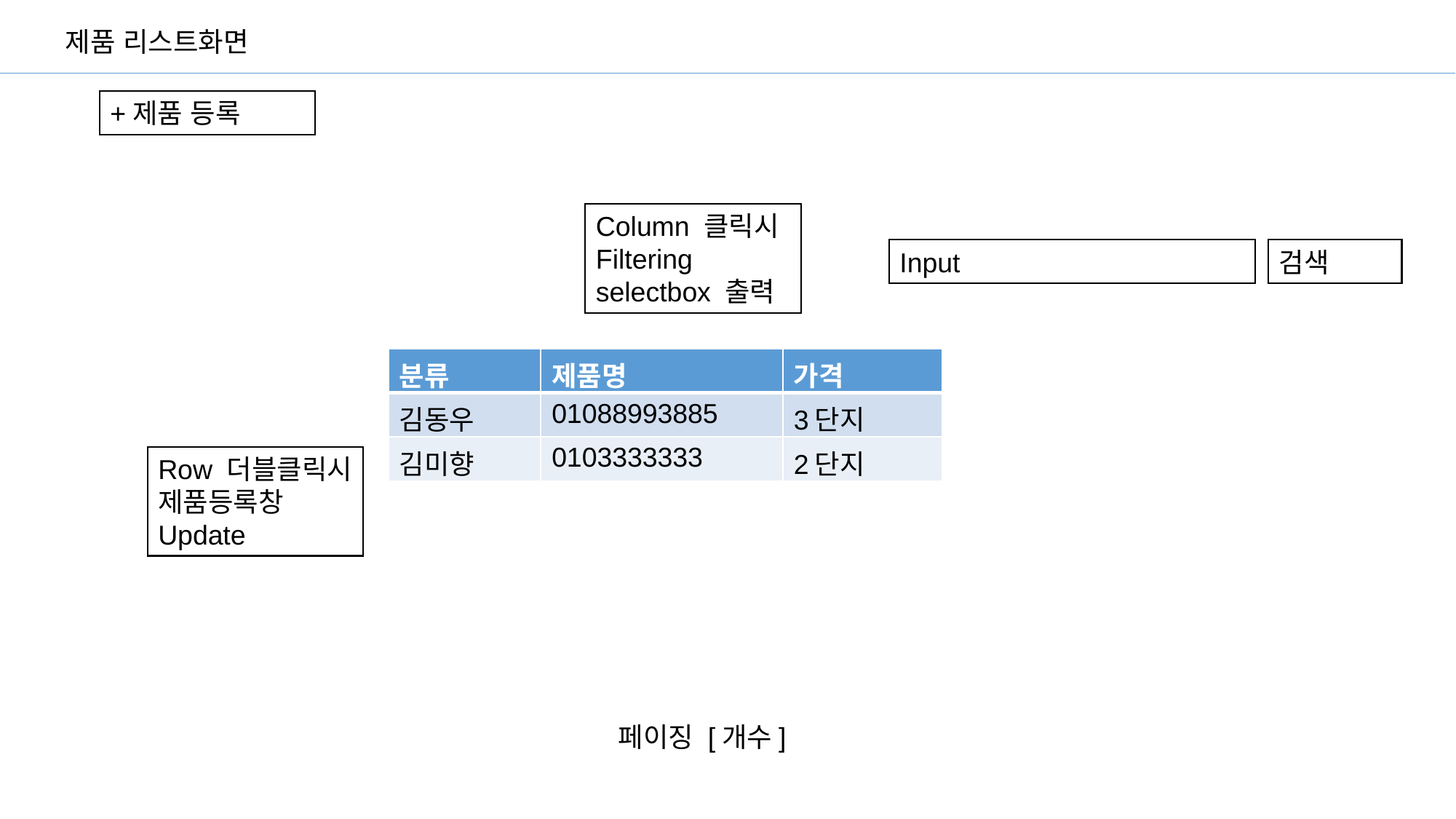

제품 리스트화면
+제품 등록
Column 클릭시
Filtering selectbox 출력
Input
검색
| 분류 | 제품명 | 가격 |
| --- | --- | --- |
| 김동우 | 01088993885 | 3단지 |
| 김미향 | 0103333333 | 2단지 |
Row 더블클릭시 제품등록창 Update
페이징 [개수]